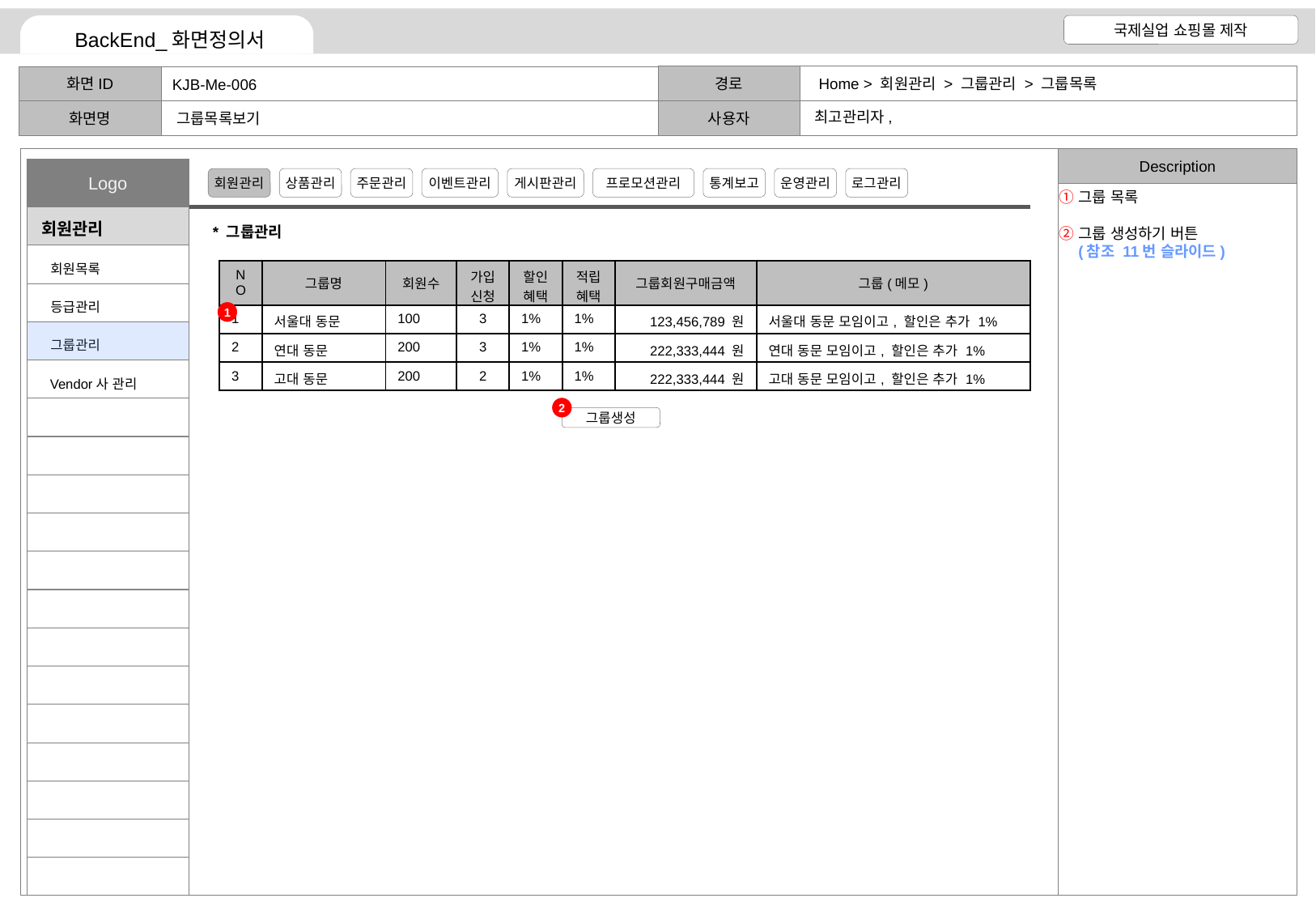

Home > 회원관리 > 그룹관리 > 그룹목록
KJB-Me-006
최고관리자,
그룹목록보기
그룹 목록

그룹 생성하기 버튼
(참조 11번 슬라이드)
* 그룹관리
| NO | 그룹명 | 회원수 | 가입신청 | 할인 혜택 | 적립 혜택 | 그룹회원구매금액 | 그룹(메모) |
| --- | --- | --- | --- | --- | --- | --- | --- |
| 1 | 서울대 동문 | 100 | 3 | 1% | 1% | 123,456,789 원 | 서울대 동문 모임이고, 할인은 추가 1% |
| 2 | 연대 동문 | 200 | 3 | 1% | 1% | 222,333,444 원 | 연대 동문 모임이고, 할인은 추가 1% |
| 3 | 고대 동문 | 200 | 2 | 1% | 1% | 222,333,444 원 | 고대 동문 모임이고, 할인은 추가 1% |
1

2
그룹생성